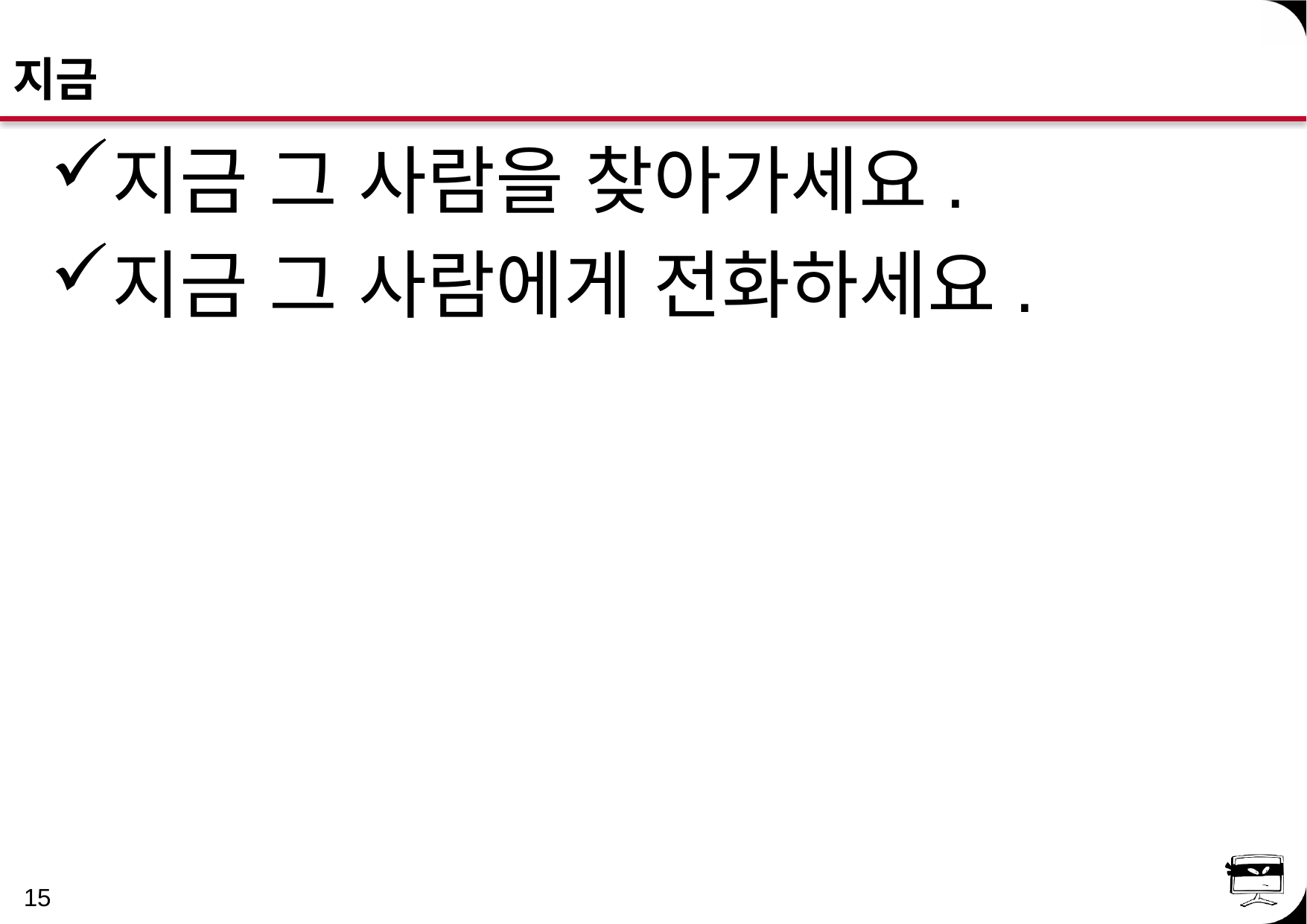

# 지금
지금 그 사람을 찾아가세요.
지금 그 사람에게 전화하세요.
15